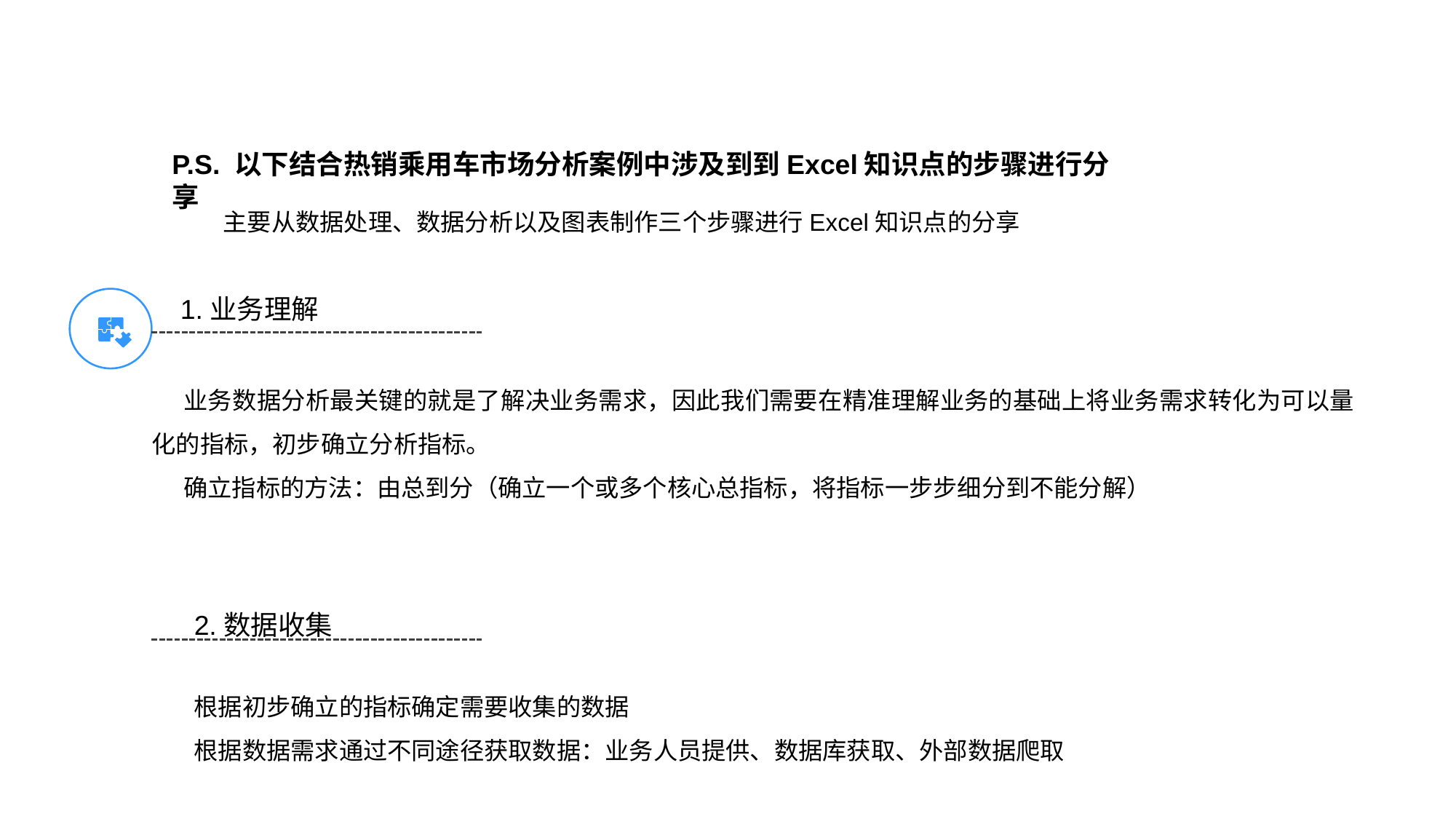

P.S. 以下结合热销乘用车市场分析案例中涉及到到Excel知识点的步骤进行分享
主要从数据处理、数据分析以及图表制作三个步骤进行Excel知识点的分享
1.业务理解

业务数据分析最关键的就是了解决业务需求，因此我们需要在精准理解业务的基础上将业务需求转化为可以量化的指标，初步确立分析指标。
确立指标的方法：由总到分（确立一个或多个核心总指标，将指标一步步细分到不能分解）
2.数据收集
根据初步确立的指标确定需要收集的数据
根据数据需求通过不同途径获取数据：业务人员提供、数据库获取、外部数据爬取